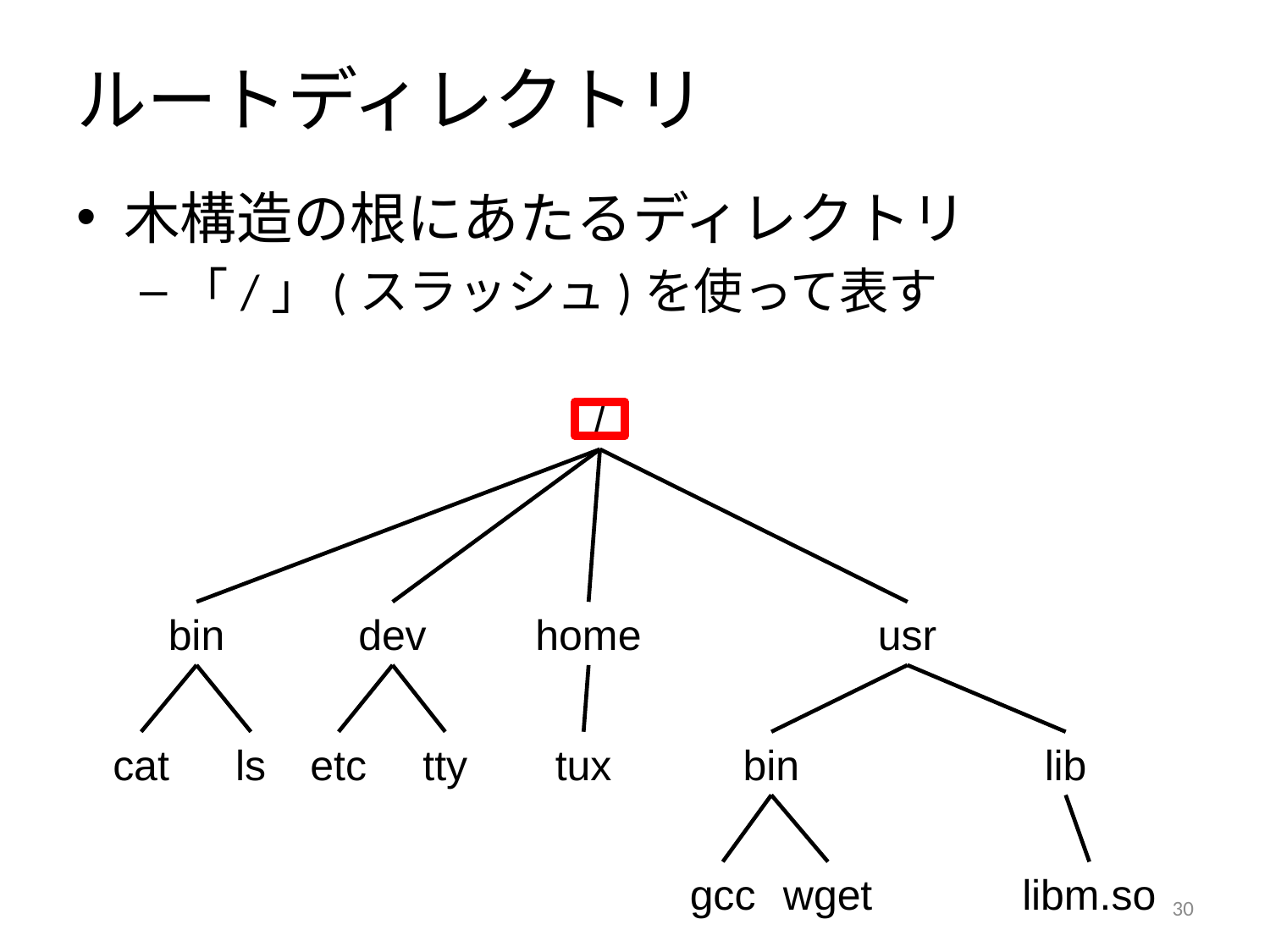

# ルートディレクトリ
木構造の根にあたるディレクトリ
「/」(スラッシュ)を使って表す
/
bin
dev
home
usr
cat
ls
etc
tty
tux
bin
lib
gcc
wget
libm.so

30